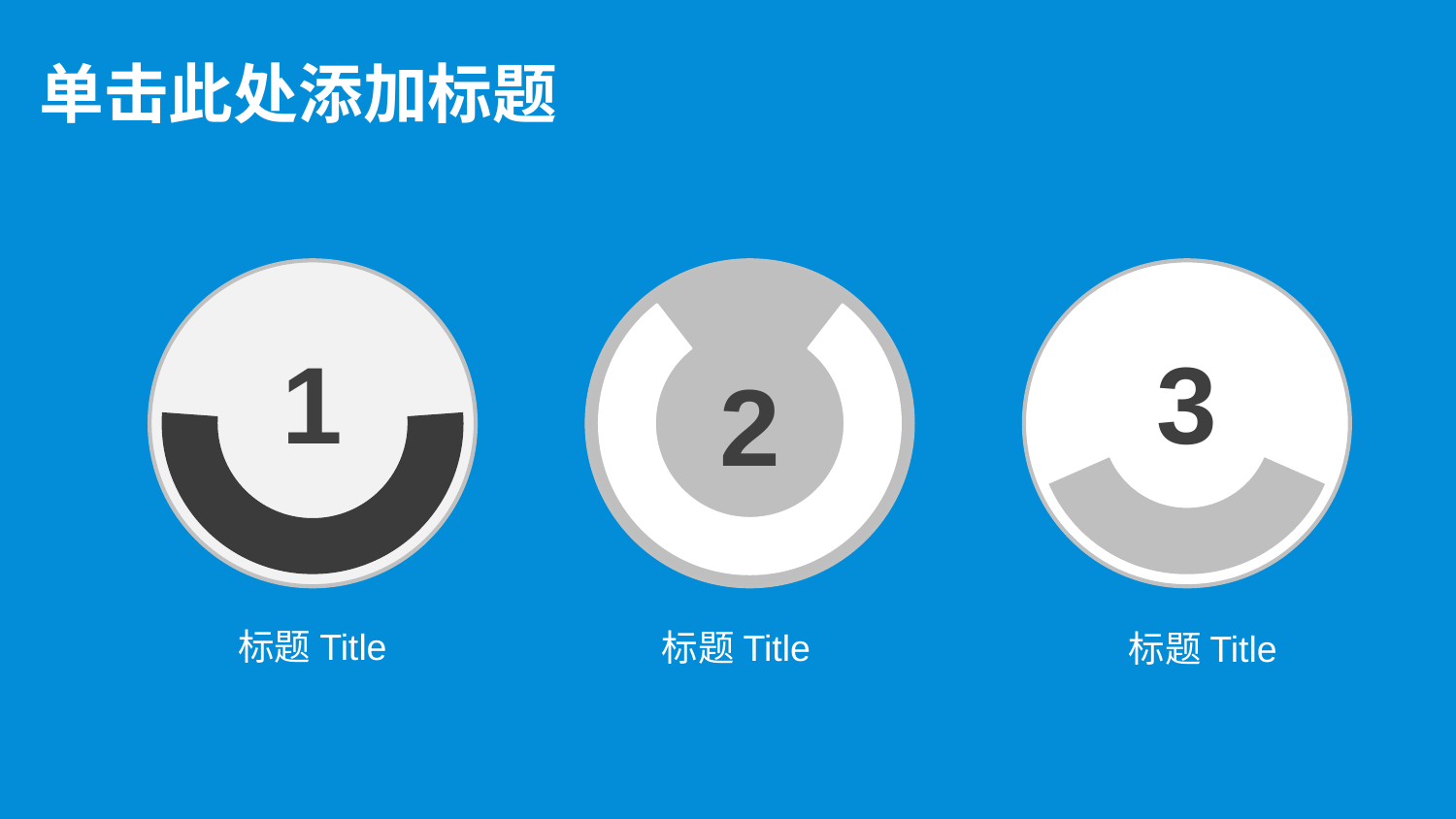

单击此处添加标题

1
3
2

标题Title
标题Title
标题Title